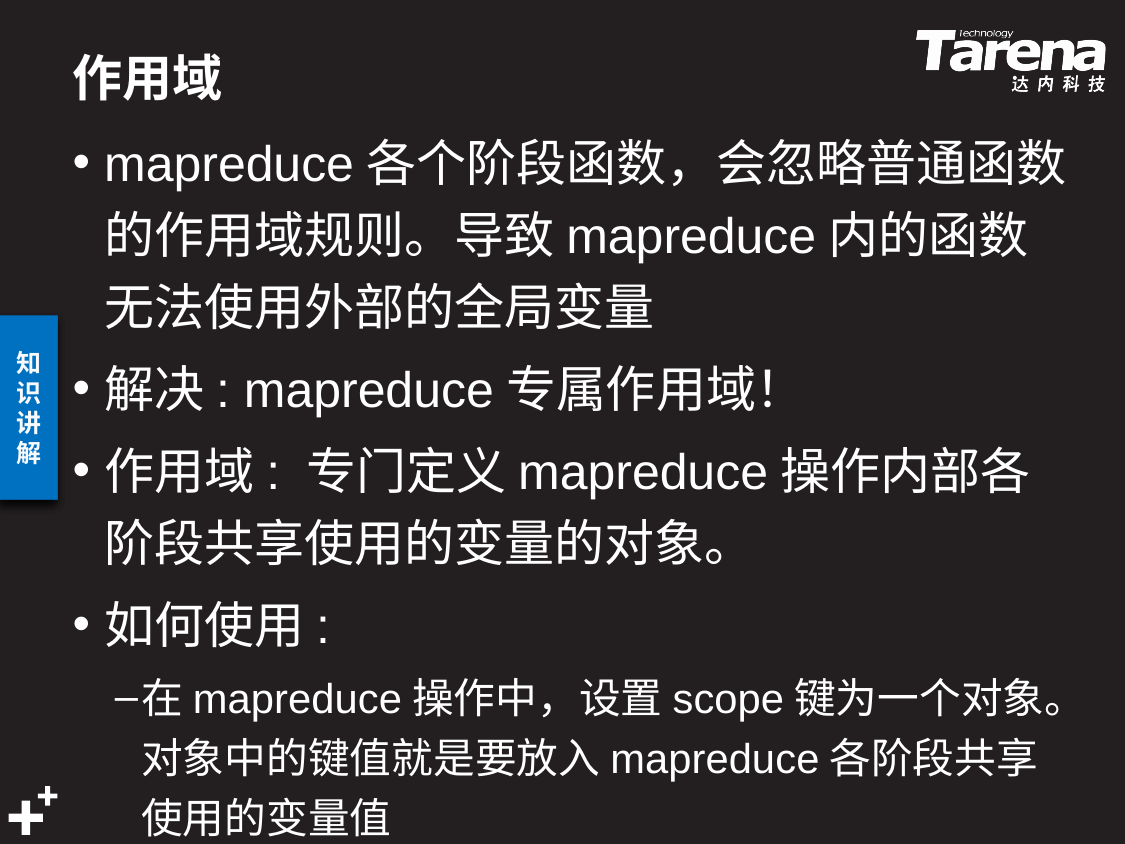

# 作用域
mapreduce各个阶段函数，会忽略普通函数的作用域规则。导致mapreduce内的函数无法使用外部的全局变量
解决: mapreduce专属作用域！
作用域: 专门定义mapreduce操作内部各阶段共享使用的变量的对象。
如何使用:
在mapreduce操作中，设置scope键为一个对象。对象中的键值就是要放入mapreduce各阶段共享使用的变量值
scope对象可以任意使用外部的变量和数据库的数据